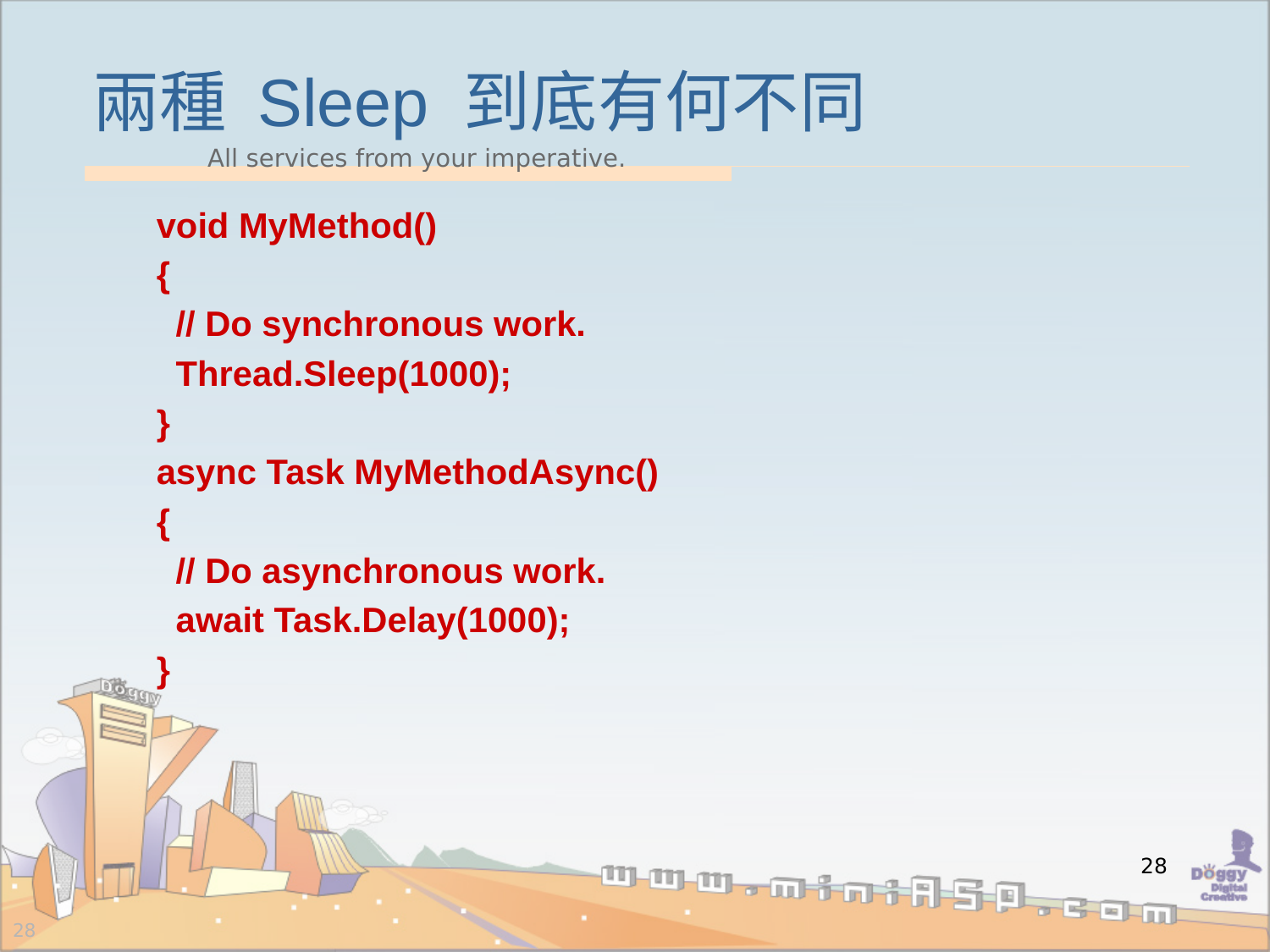

# 兩種 Sleep 到底有何不同
void MyMethod()
{
  // Do synchronous work.
  Thread.Sleep(1000);
}
async Task MyMethodAsync()
{
  // Do asynchronous work.
  await Task.Delay(1000);
}

28